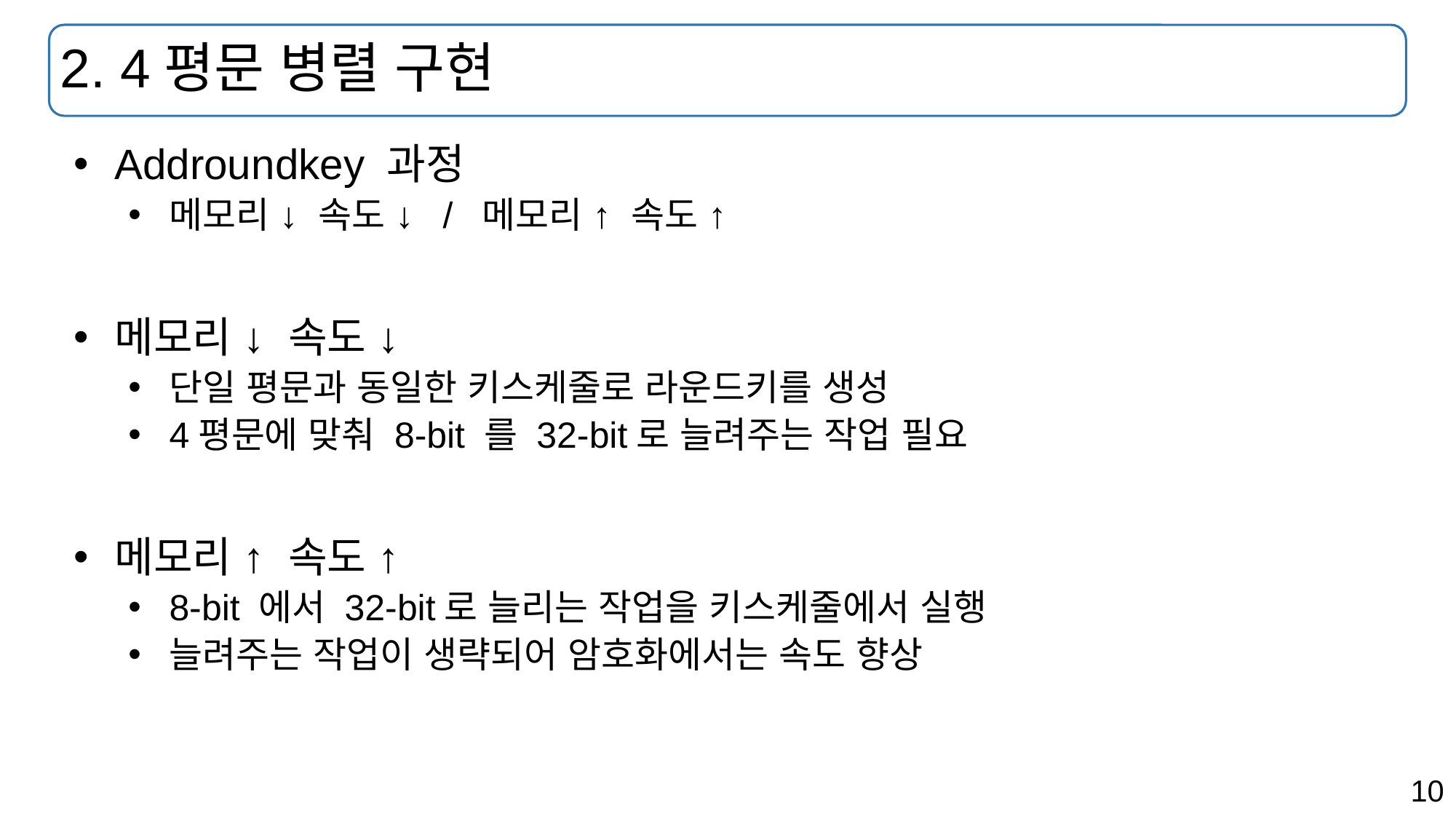

# 2. 4평문 병렬 구현
Addroundkey 과정
메모리 ↓  속도 ↓  /  메모리 ↑  속도 ↑

메모리 ↓  속도 ↓
단일 평문과 동일한 키스케줄로 라운드키를 생성
4평문에 맞춰 8-bit 를 32-bit로 늘려주는 작업 필요

메모리 ↑  속도 ↑
8-bit 에서 32-bit로 늘리는 작업을 키스케줄에서 실행
늘려주는 작업이 생략되어 암호화에서는 속도 향상